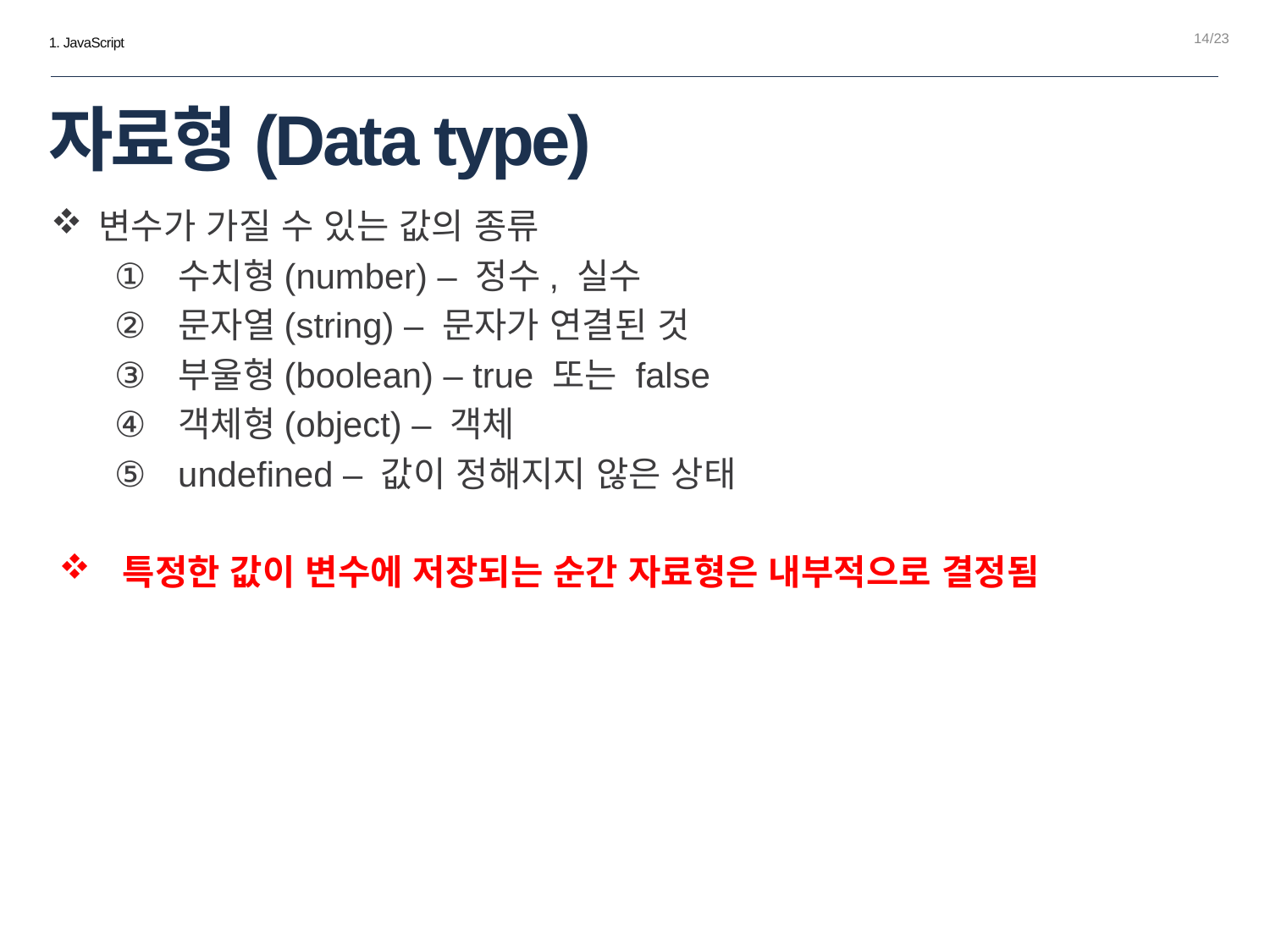

14
1. JavaScript
# 자료형(Data type)
변수가 가질 수 있는 값의 종류
수치형(number) – 정수, 실수
문자열(string) – 문자가 연결된 것
부울형(boolean) – true 또는 false
객체형(object) – 객체
undefined – 값이 정해지지 않은 상태

특정한 값이 변수에 저장되는 순간 자료형은 내부적으로 결정됨